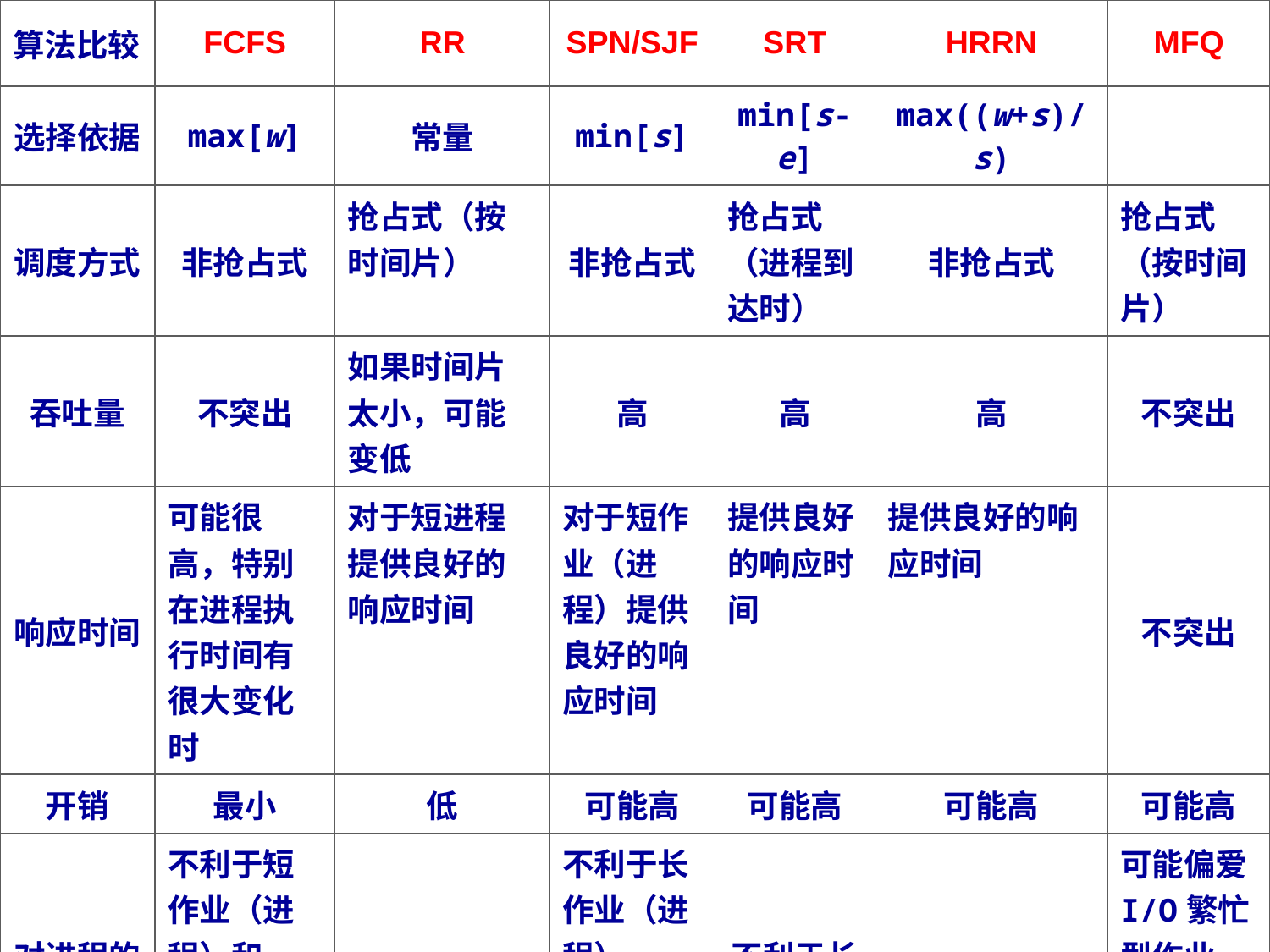

| 算法比较 | FCFS | RR | SPN/SJF | SRT | HRRN | MFQ |
| --- | --- | --- | --- | --- | --- | --- |
| 选择依据 | max[w] | 常量 | min[s] | min[s-e] | max((w+s)/s) |  |
| 调度方式 | 非抢占式 | 抢占式（按时间片） | 非抢占式 | 抢占式（进程到达时） | 非抢占式 | 抢占式（按时间片） |
| 吞吐量 | 不突出 | 如果时间片太小，可能变低 | 高 | 高 | 高 | 不突出 |
| 响应时间 | 可能很高，特别在进程执行时间有很大变化时 | 对于短进程提供良好的响应时间 | 对于短作业（进程）提供良好的响应时间 | 提供良好的响应时间 | 提供良好的响应时间 | 不突出 |
| 开销 | 最小 | 低 | 可能高 | 可能高 | 可能高 | 可能高 |
| 对进程的作用 | 不利于短作业（进程）和I/O繁忙型作业（进程） | 公平对待 | 不利于长作业（进程） | 不利于长进程 | 良好的均衡 | 可能偏爱I/O繁忙型作业（进程） |
| 饥饿问题 | 无 | 无 | 可能 | 可能 | 无 | 可能 |
03
4.4 调度算法
# We are currently not planning on conquering the world. – Sergey Brin
33